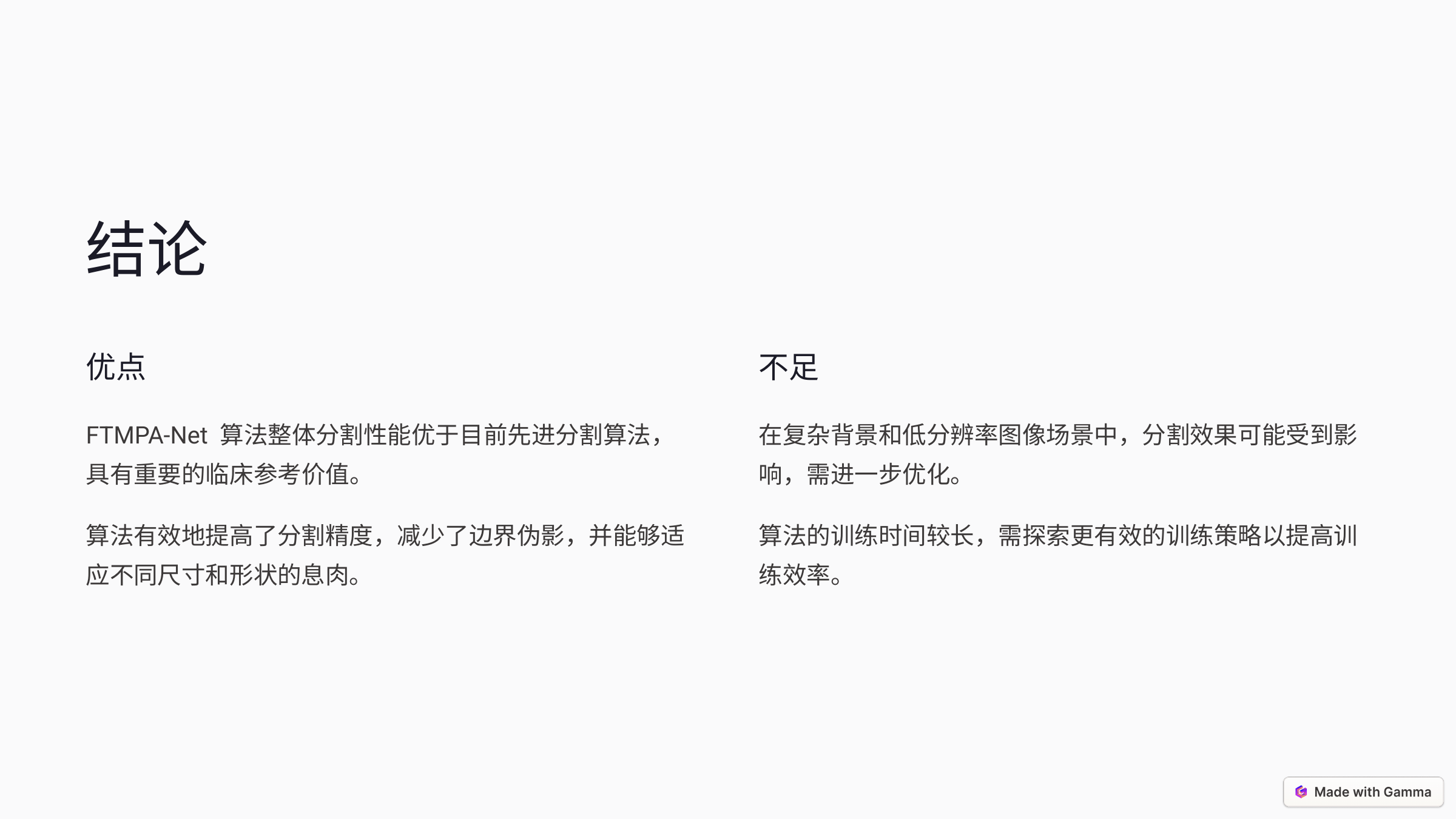

结论
优点
不足
FTMPA-Net 算法整体分割性能优于目前先进分割算法，具有重要的临床参考价值。
在复杂背景和低分辨率图像场景中，分割效果可能受到影响，需进一步优化。
算法有效地提高了分割精度，减少了边界伪影，并能够适应不同尺寸和形状的息肉。
算法的训练时间较长，需探索更有效的训练策略以提高训练效率。